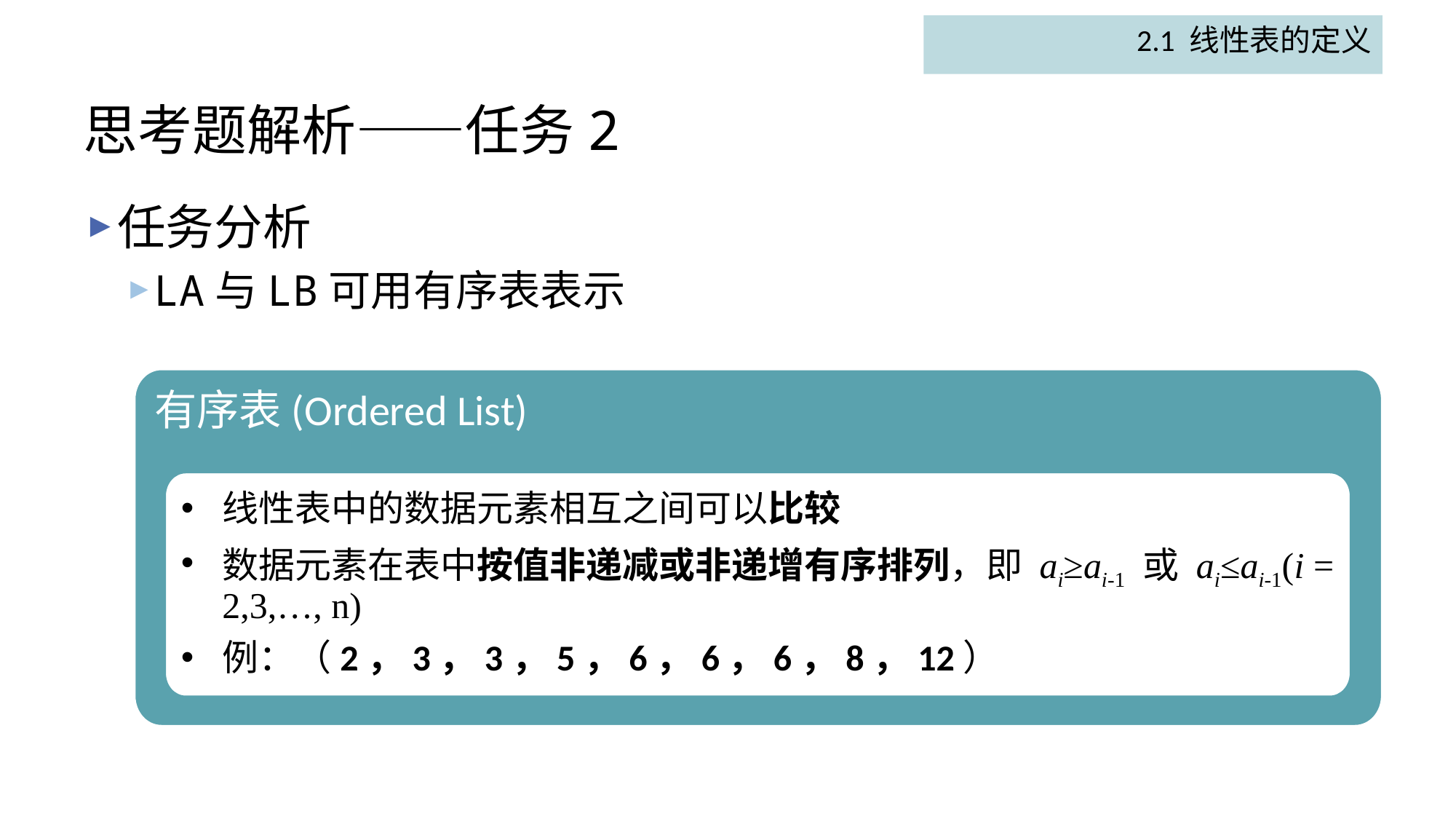

2.1 线性表的定义
# 思考题解析——任务2
任务分析
LA与LB可用有序表表示
有序表(Ordered List)
线性表中的数据元素相互之间可以比较
数据元素在表中按值非递减或非递增有序排列，即 ai≥ai-1 或 ai≤ai-1(i = 2,3,…, n)
例：（2，3，3，5，6，6，6，8，12）